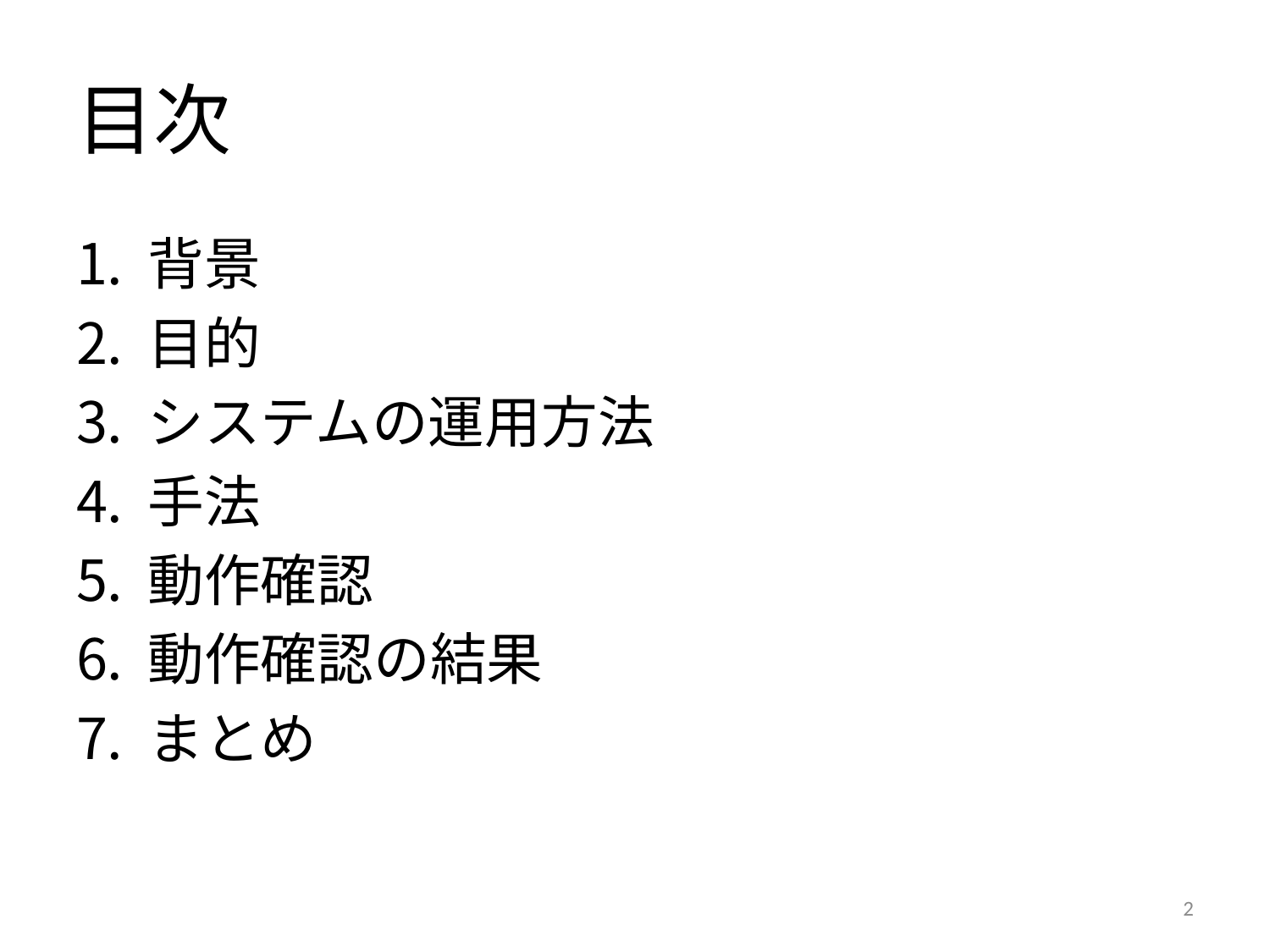

# 目次
背景
目的
システムの運用方法
手法
動作確認
動作確認の結果
まとめ

2